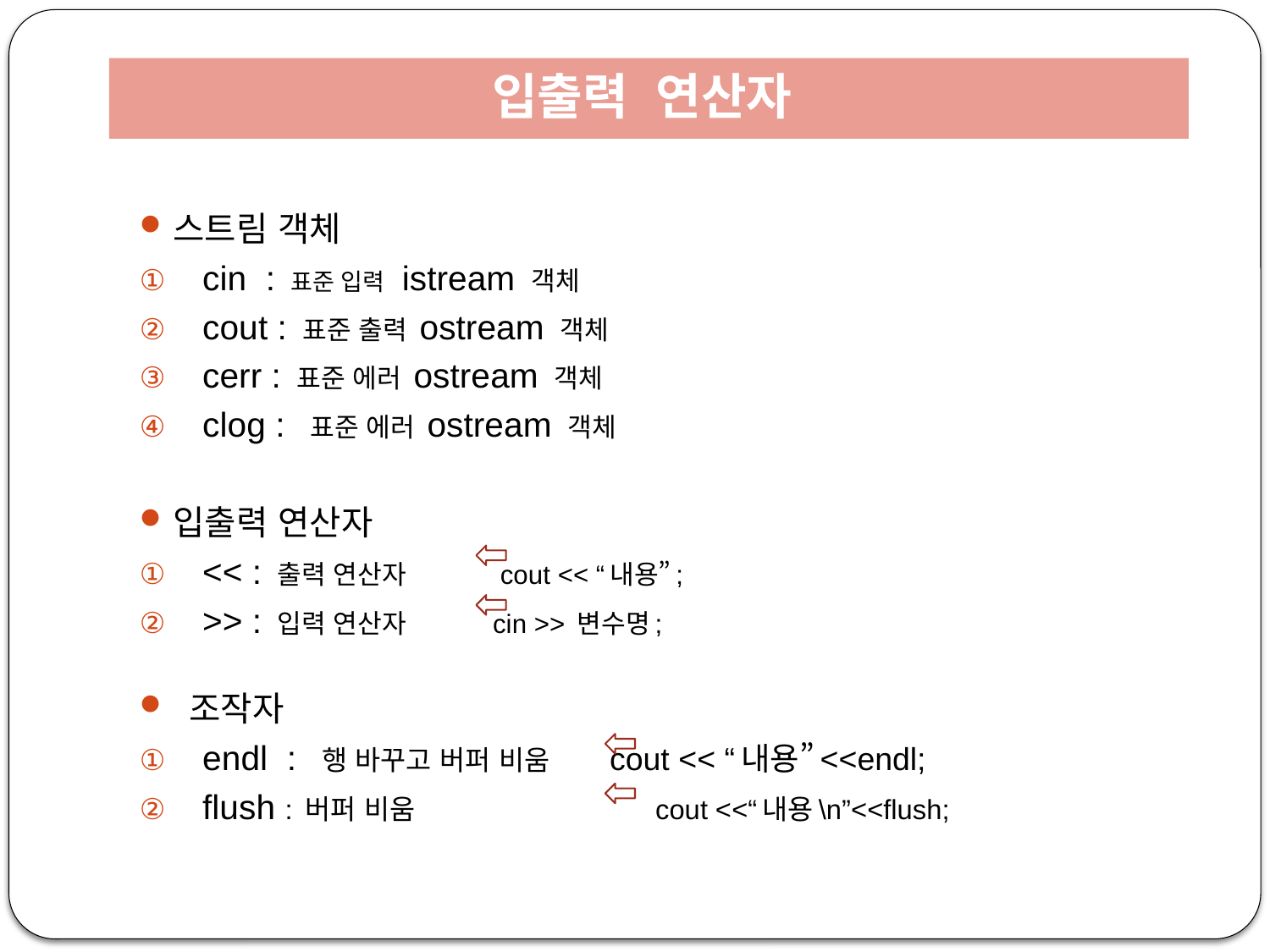

# 입출력  연산자
스트림 객체
cin  : 표준 입력  istream 객체
cout : 표준 출력 ostream 객체
cerr : 표준 에러 ostream 객체
clog :  표준 에러 ostream 객체

입출력 연산자
<< : 출력 연산자            cout << “내용”;
>> : 입력 연산자           cin >> 변수명;

 조작자
endl  :  행 바꾸고 버퍼 비움       cout << “내용”<<endl;
flush : 버퍼 비움                              cout <<“내용\n”<<flush;